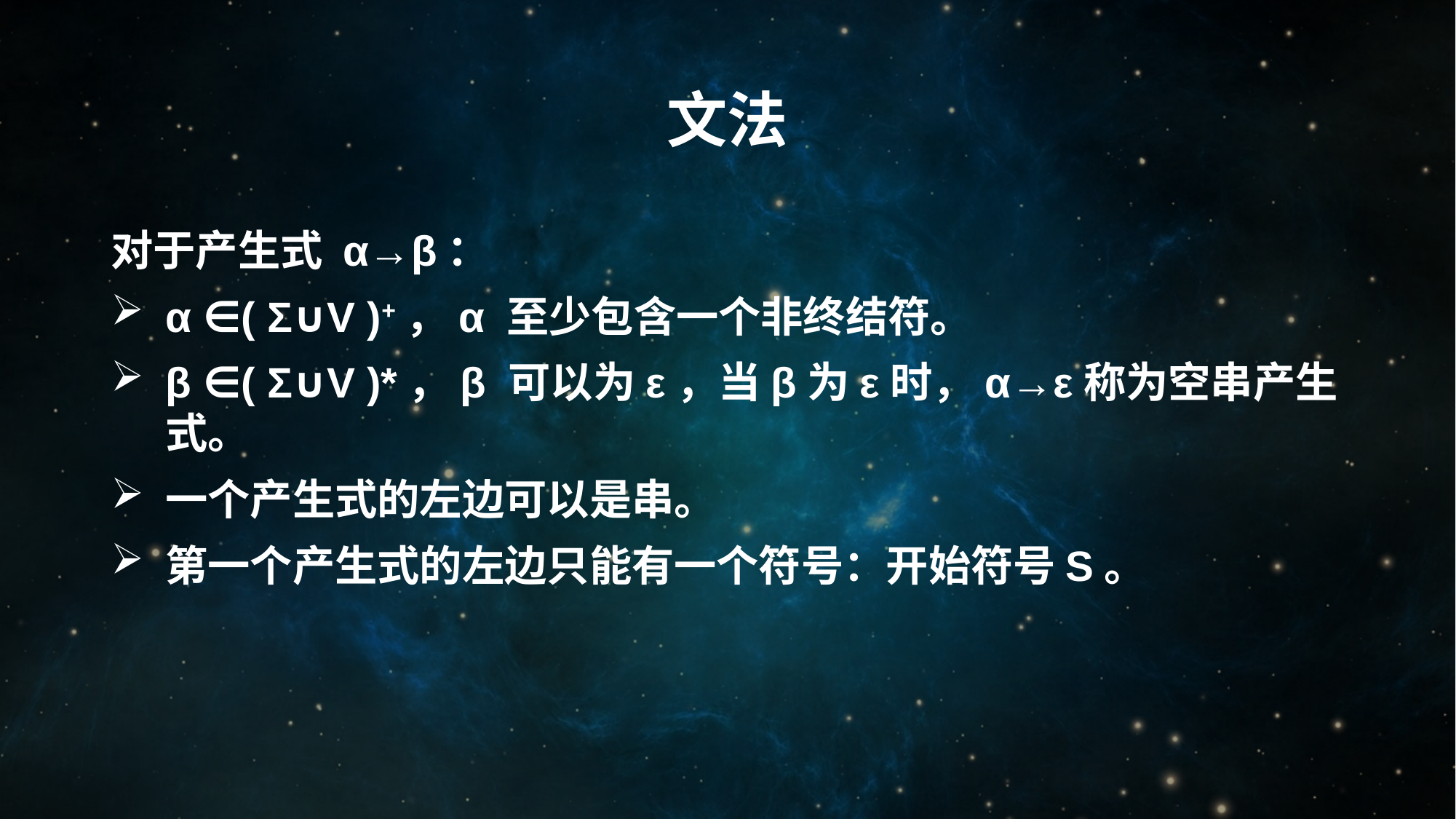

# 文法
对于产生式 α→β：
α ∈( Σ∪V )+，α 至少包含一个非终结符。
β ∈( Σ∪V )*，β 可以为ε，当β为ε时，α→ε称为空串产生式。
一个产生式的左边可以是串。
第一个产生式的左边只能有一个符号：开始符号S。